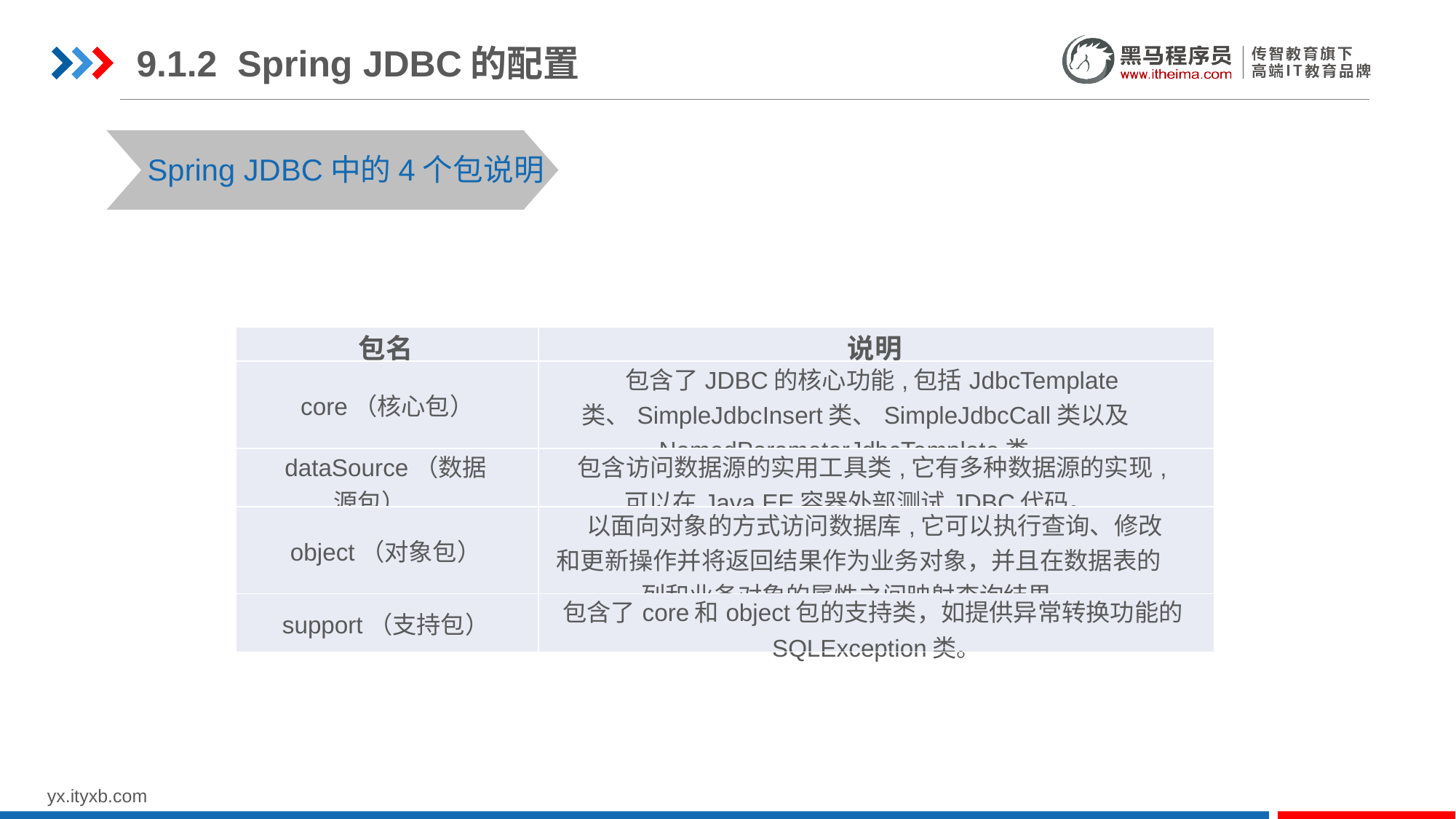

9.1.2  Spring JDBC的配置

Spring JDBC中的4个包说明
| 包名 | 说明 |
| --- | --- |
| core（核心包） | 包含了JDBC的核心功能,包括JdbcTemplate类、SimpleJdbcInsert类、SimpleJdbcCall类以及NamedParameterJdbcTemplate类。 |
| dataSource（数据源包） | 包含访问数据源的实用工具类,它有多种数据源的实现,可以在Java EE容器外部测试JDBC代码。 |
| object（对象包） | 以面向对象的方式访问数据库,它可以执行查询、修改和更新操作并将返回结果作为业务对象，并且在数据表的列和业务对象的属性之间映射查询结果。 |
| support（支持包） | 包含了core和object包的支持类，如提供异常转换功能的SQLException类。 |